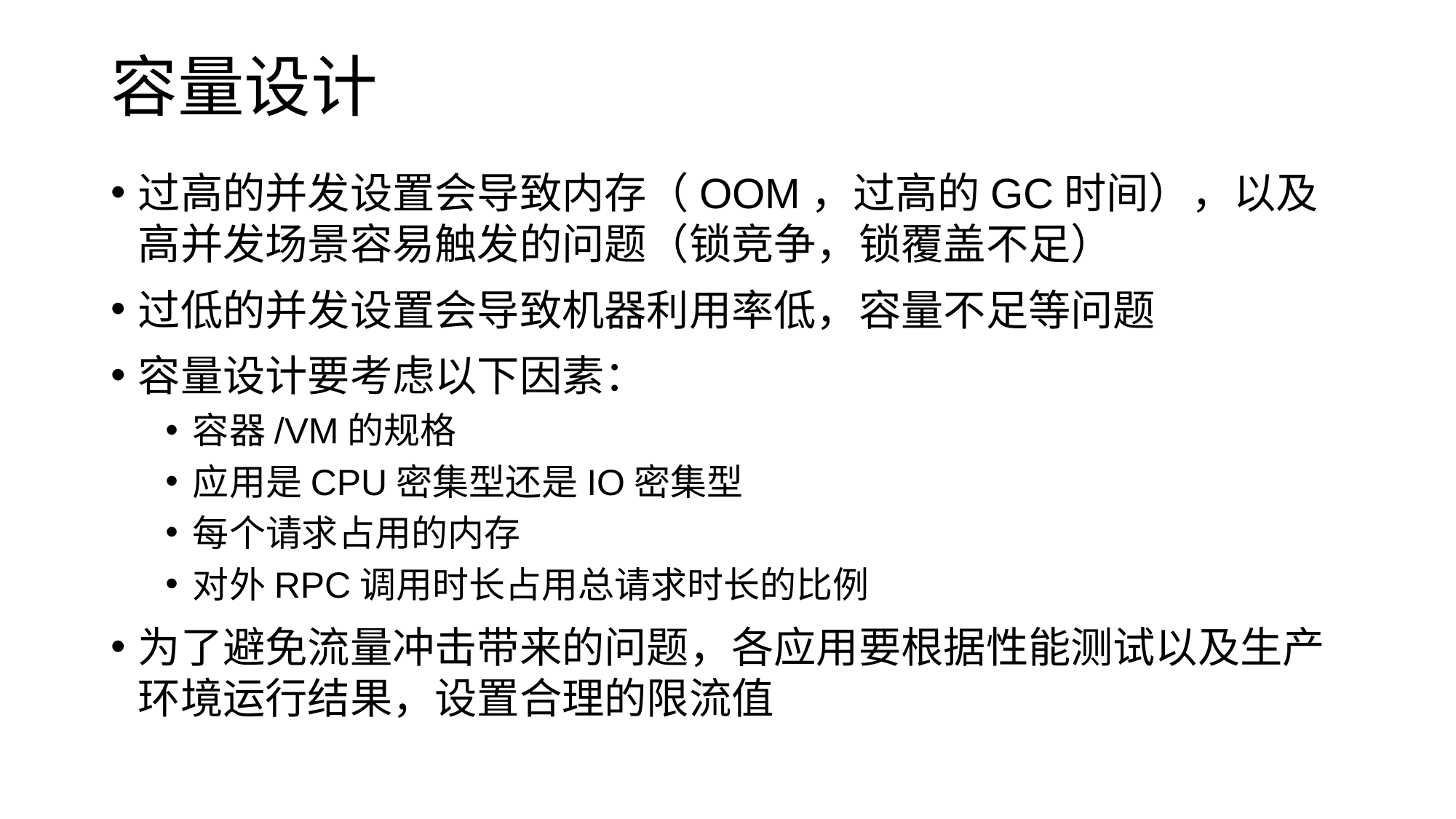

# 容量设计
过高的并发设置会导致内存（OOM，过高的GC时间），以及高并发场景容易触发的问题（锁竞争，锁覆盖不足）
过低的并发设置会导致机器利用率低，容量不足等问题
容量设计要考虑以下因素：
容器/VM的规格
应用是CPU密集型还是IO密集型
每个请求占用的内存
对外RPC调用时长占用总请求时长的比例
为了避免流量冲击带来的问题，各应用要根据性能测试以及生产环境运行结果，设置合理的限流值